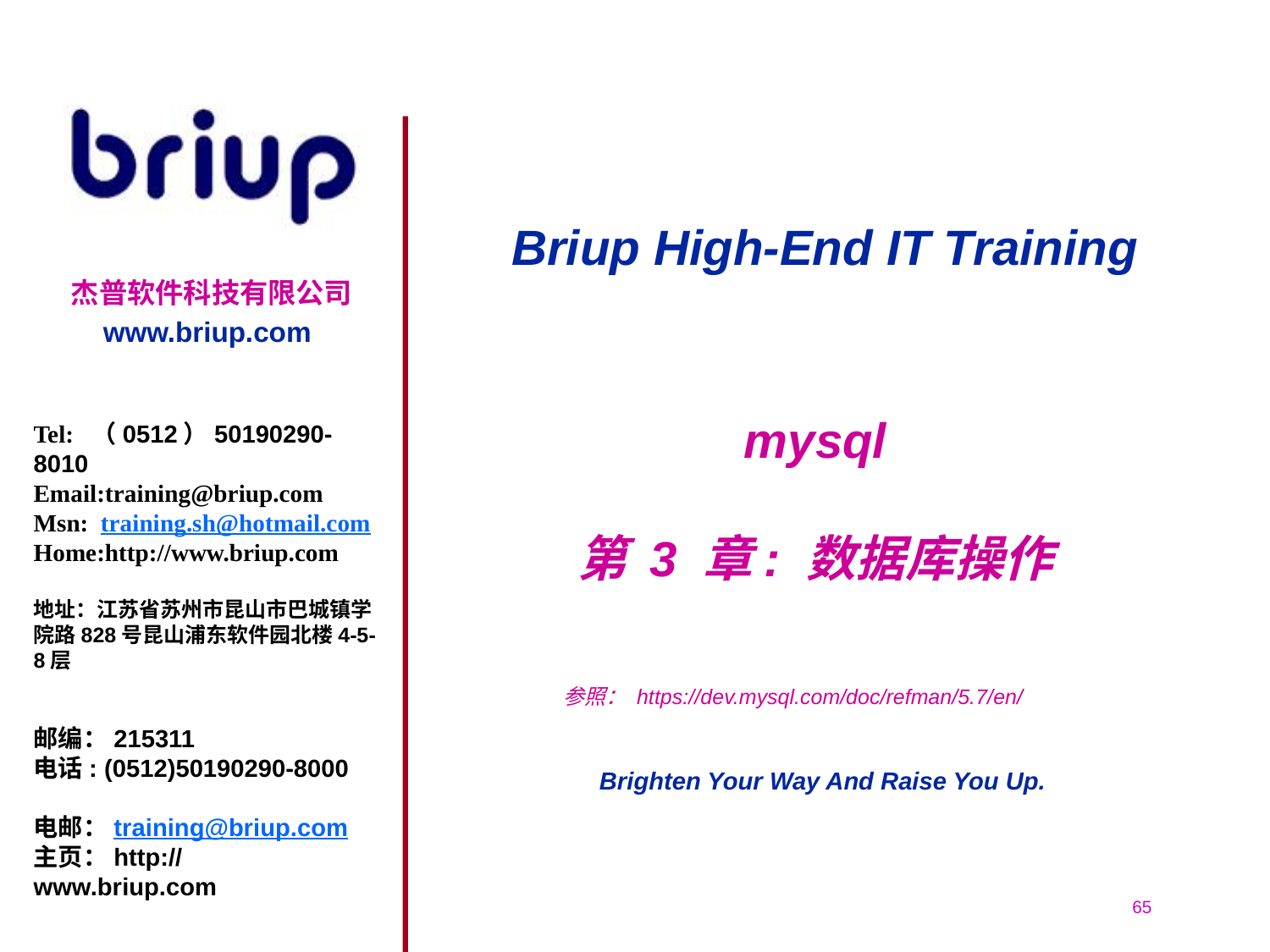

mysql
第 3 章: 数据库操作
参照： https://dev.mysql.com/doc/refman/5.7/en/